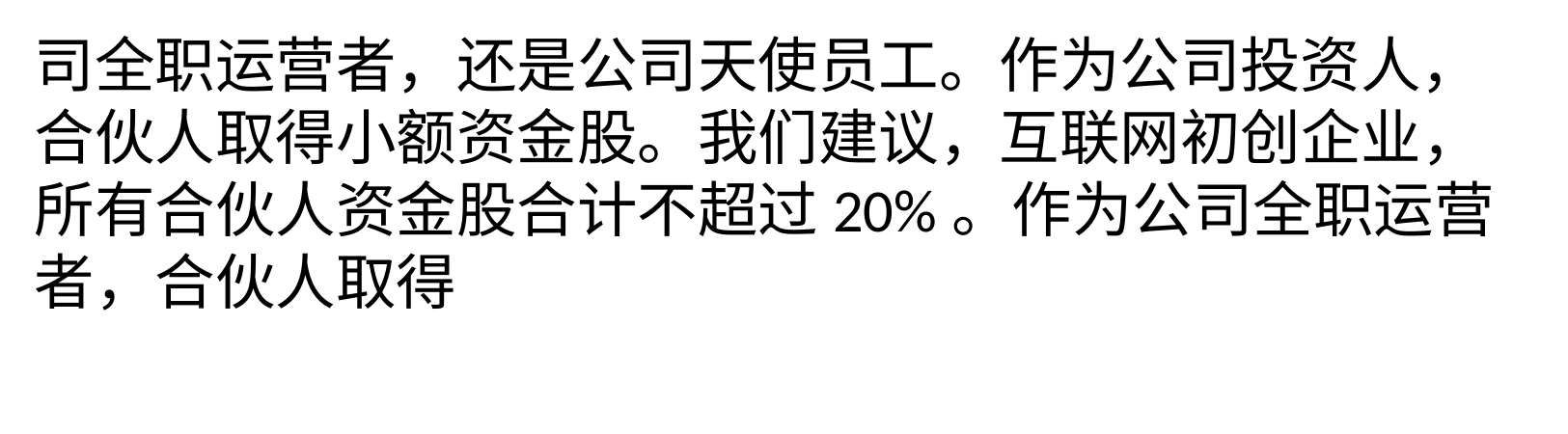

司全职运营者，还是公司天使员工。作为公司投资人，合伙人取得小额资金股。我们建议，互联网初创企业，所有合伙人资金股合计不超过20%。作为公司全职运营者，合伙人取得